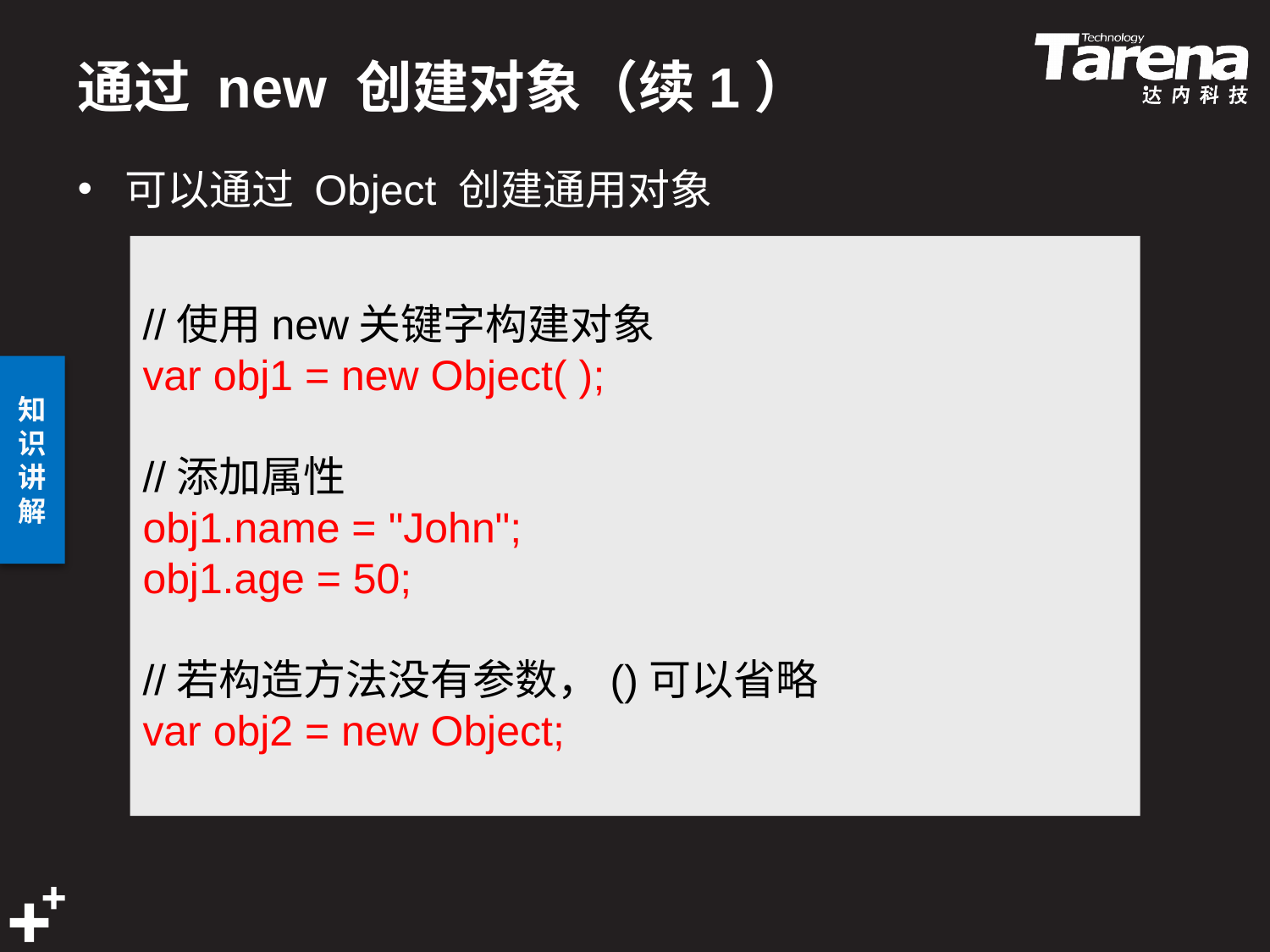

# 通过 new 创建对象（续1）
可以通过 Object 创建通用对象

//使用new关键字构建对象
var obj1 = new Object( );

//添加属性
obj1.name = "John";
obj1.age = 50;

//若构造方法没有参数，()可以省略
var obj2 = new Object;